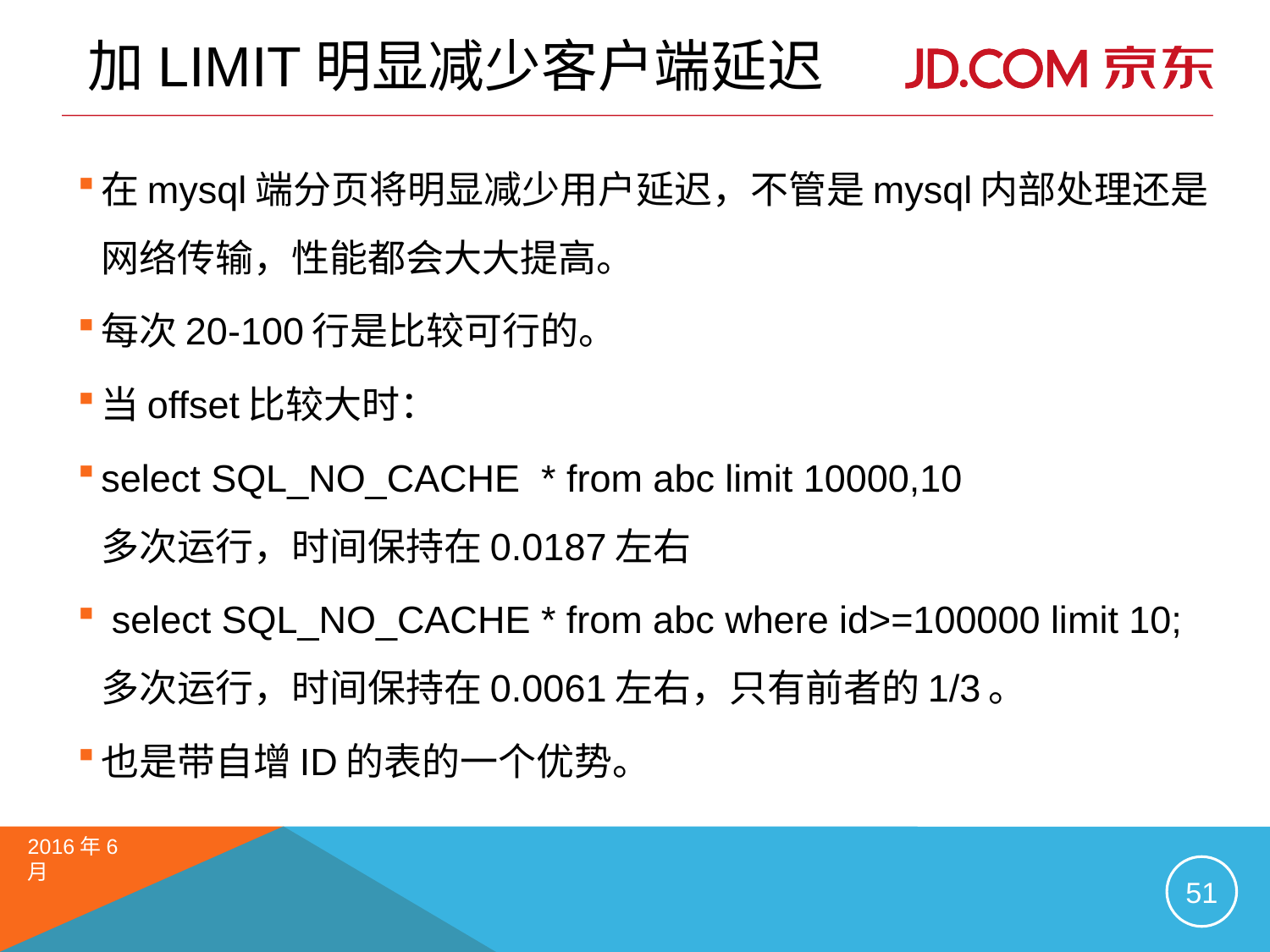

# 加limit明显减少客户端延迟
在mysql端分页将明显减少用户延迟，不管是mysql内部处理还是网络传输，性能都会大大提高。
每次20-100行是比较可行的。
当offset比较大时：
select SQL_NO_CACHE  * from abc limit 10000,10 
多次运行，时间保持在0.0187左右
 select SQL_NO_CACHE * from abc where id>=100000 limit 10;
多次运行，时间保持在0.0061左右，只有前者的1/3。
也是带自增ID的表的一个优势。
2016年6月
51